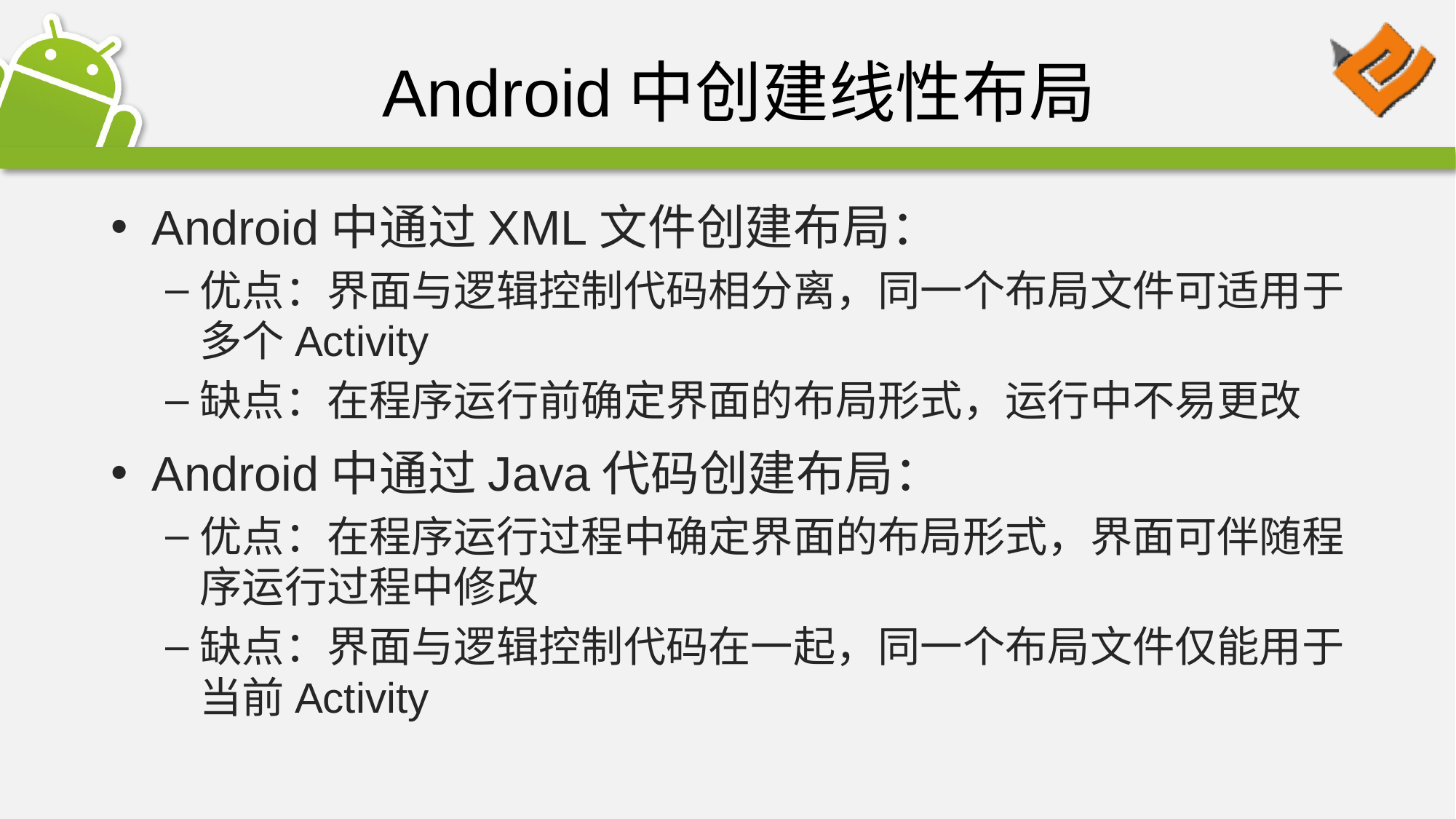

# Android中创建线性布局
Android中通过XML文件创建布局：
优点：界面与逻辑控制代码相分离，同一个布局文件可适用于多个Activity
缺点：在程序运行前确定界面的布局形式，运行中不易更改
Android中通过Java代码创建布局：
优点：在程序运行过程中确定界面的布局形式，界面可伴随程序运行过程中修改
缺点：界面与逻辑控制代码在一起，同一个布局文件仅能用于当前Activity